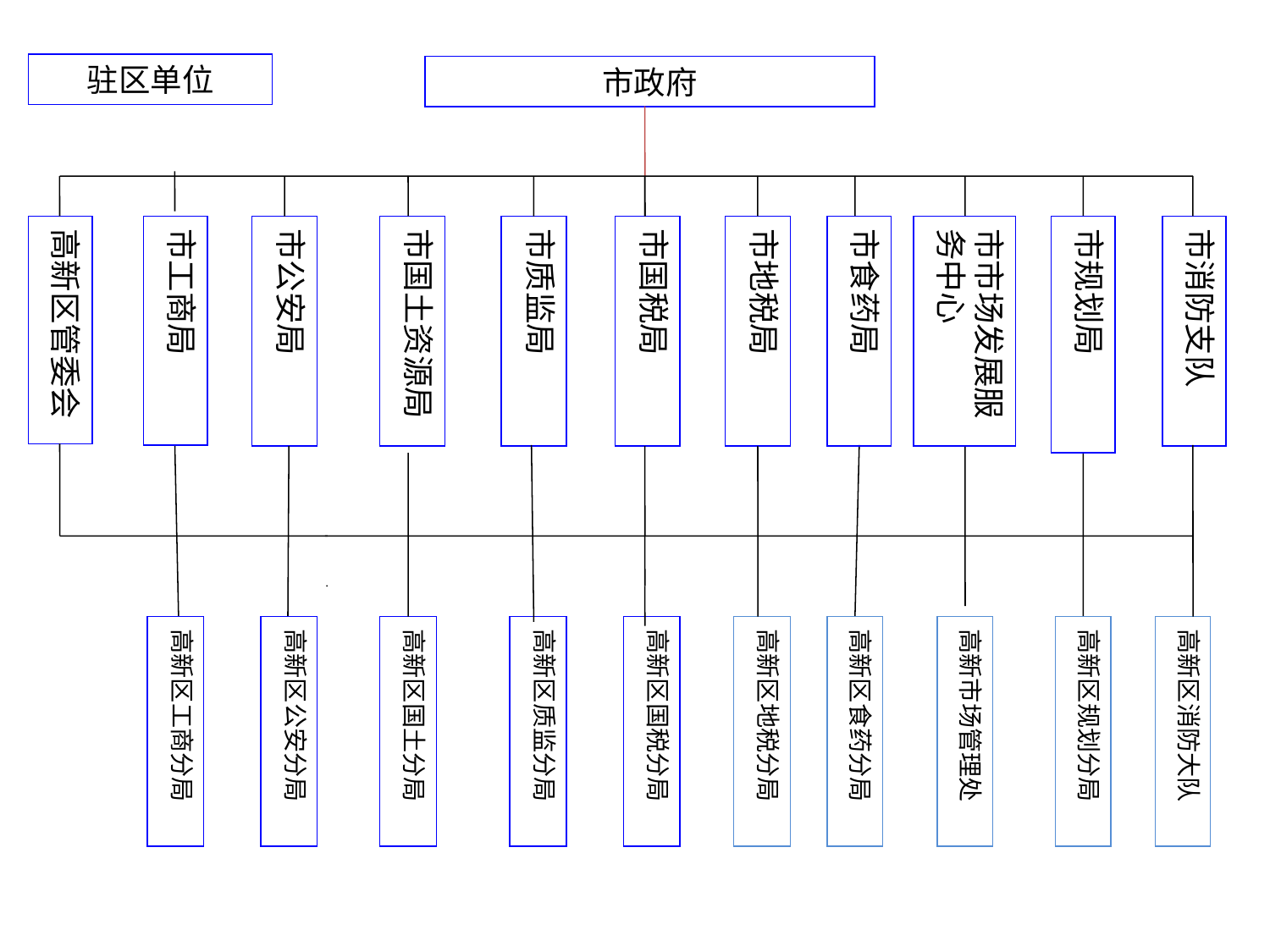

驻区单位
市政府

市规划局
市公安局
市国土资源局
市质监局
市国税局
市地税局
市食药局
市市场发展服务中心
市消防支队
高新区管委会
市工商局

高新区工商分局
高新区公安分局
高新区国土分局
高新区质监分局
高新区国税分局
高新区地税分局
高新区食药分局
高新市场管理处
高新区规划分局
高新区消防大队